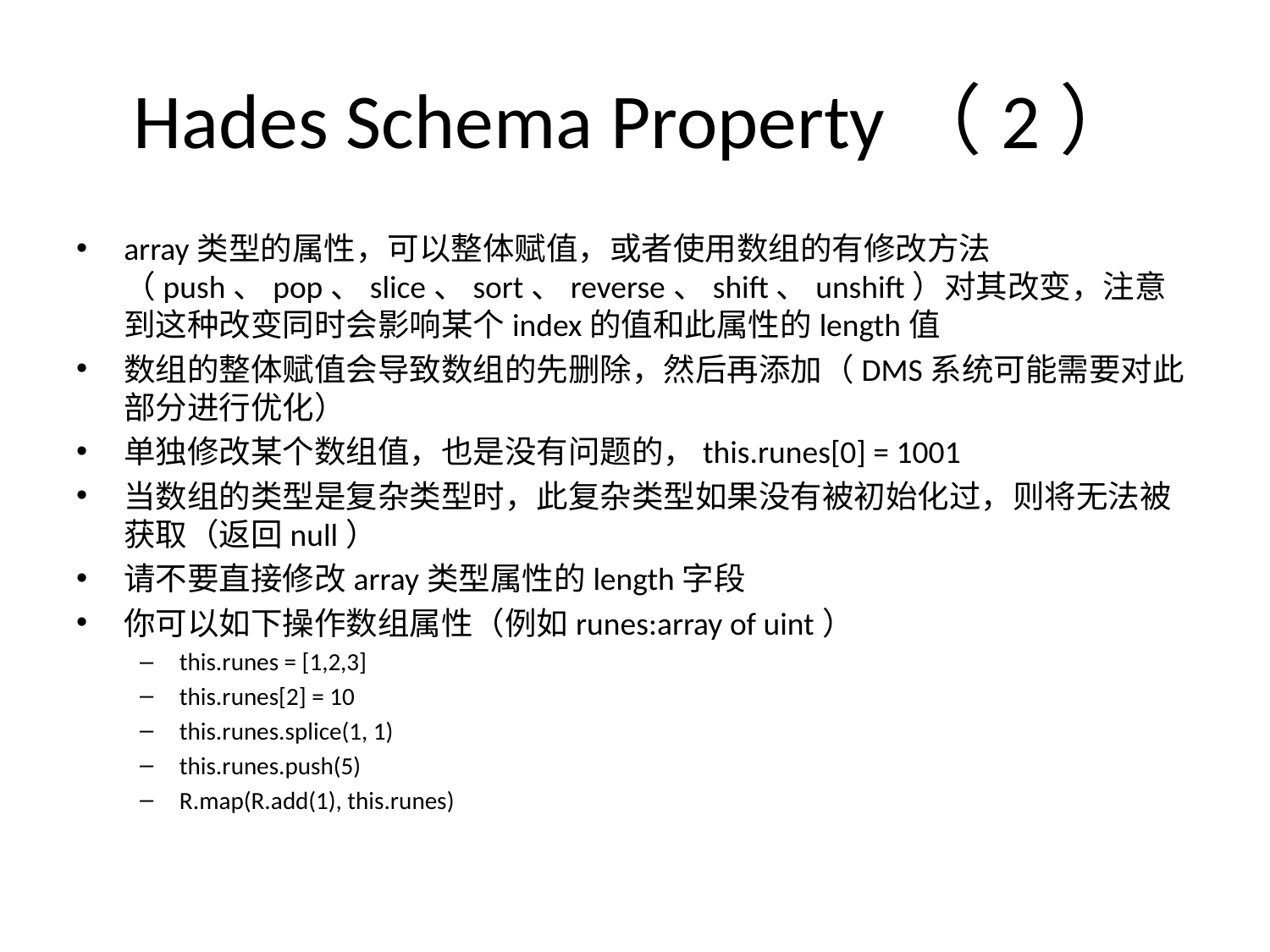

# Hades Schema Property（2）
array类型的属性，可以整体赋值，或者使用数组的有修改方法（push、pop、slice、sort、reverse、shift、unshift）对其改变，注意到这种改变同时会影响某个index的值和此属性的length值
数组的整体赋值会导致数组的先删除，然后再添加（DMS系统可能需要对此部分进行优化）
单独修改某个数组值，也是没有问题的，this.runes[0] = 1001
当数组的类型是复杂类型时，此复杂类型如果没有被初始化过，则将无法被获取（返回null）
请不要直接修改array类型属性的length字段
你可以如下操作数组属性（例如runes:array of uint）
this.runes = [1,2,3]
this.runes[2] = 10
this.runes.splice(1, 1)
this.runes.push(5)
R.map(R.add(1), this.runes)